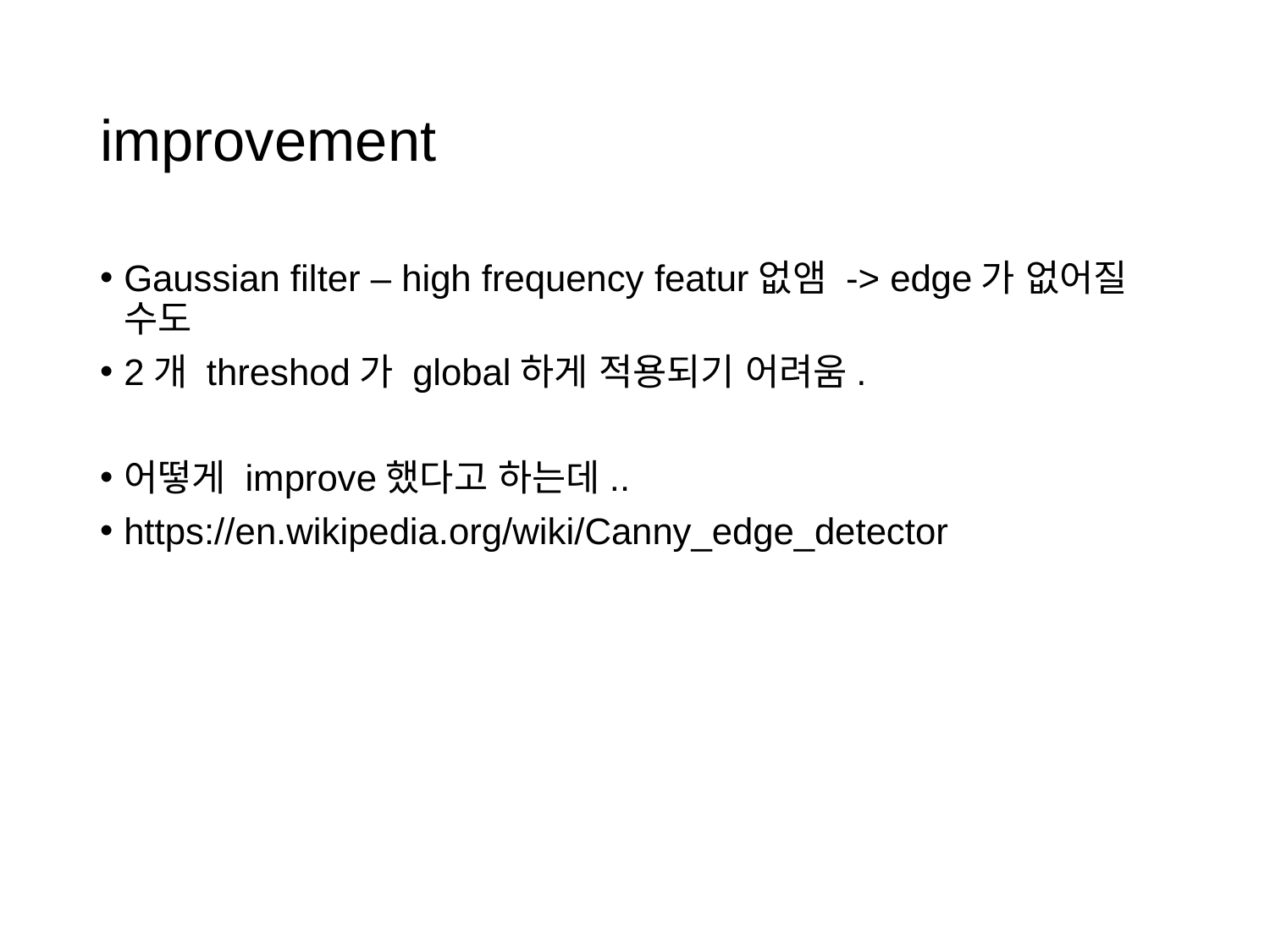

# improvement
Gaussian filter – high frequency featur없앰 -> edge가 없어질 수도
2개 threshod가 global하게 적용되기 어려움.

어떻게 improve했다고 하는데..
https://en.wikipedia.org/wiki/Canny_edge_detector